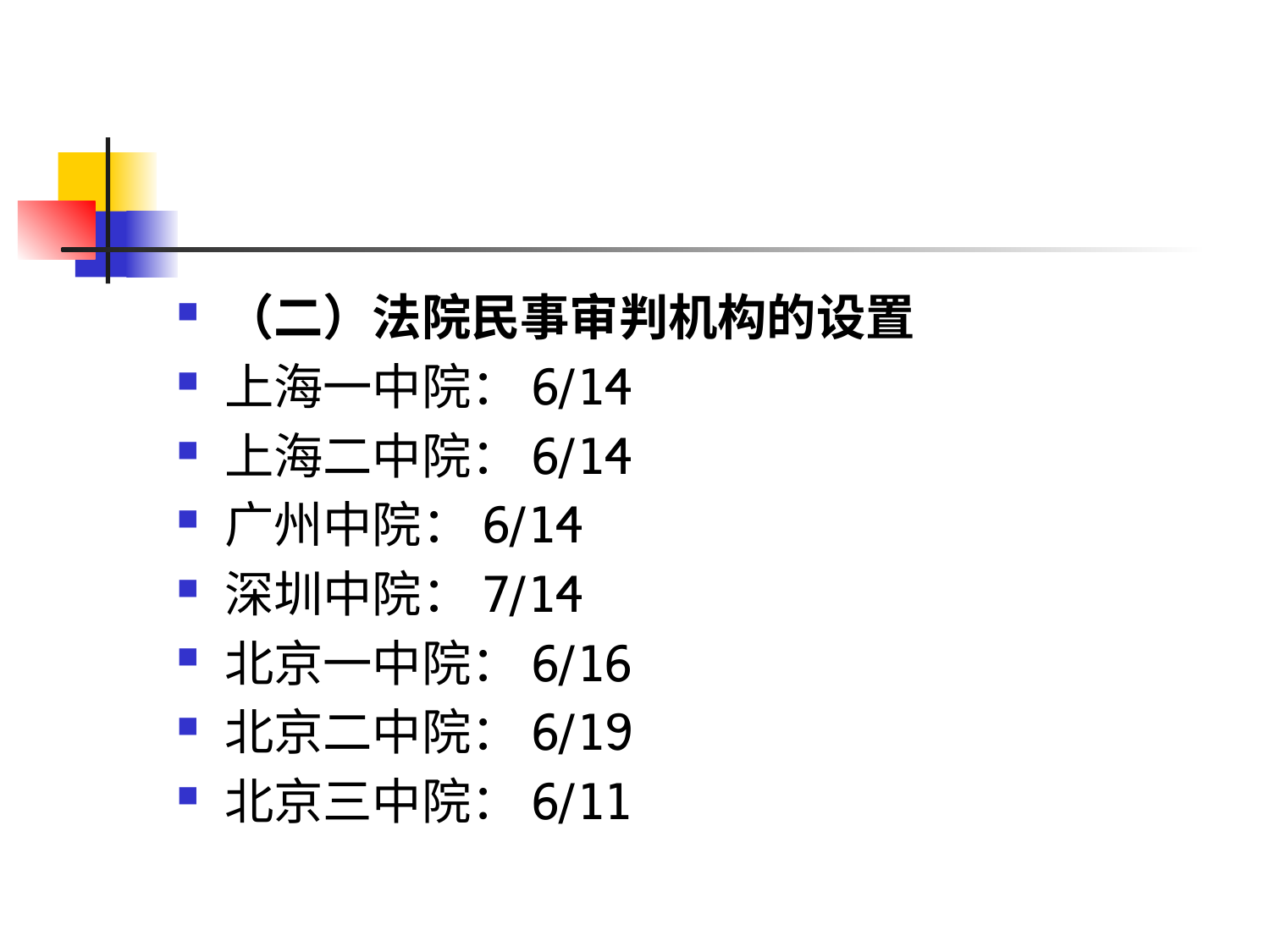

#
（二）法院民事审判机构的设置
上海一中院：6/14
上海二中院：6/14
广州中院：6/14
深圳中院：7/14
北京一中院：6/16
北京二中院：6/19
北京三中院：6/11